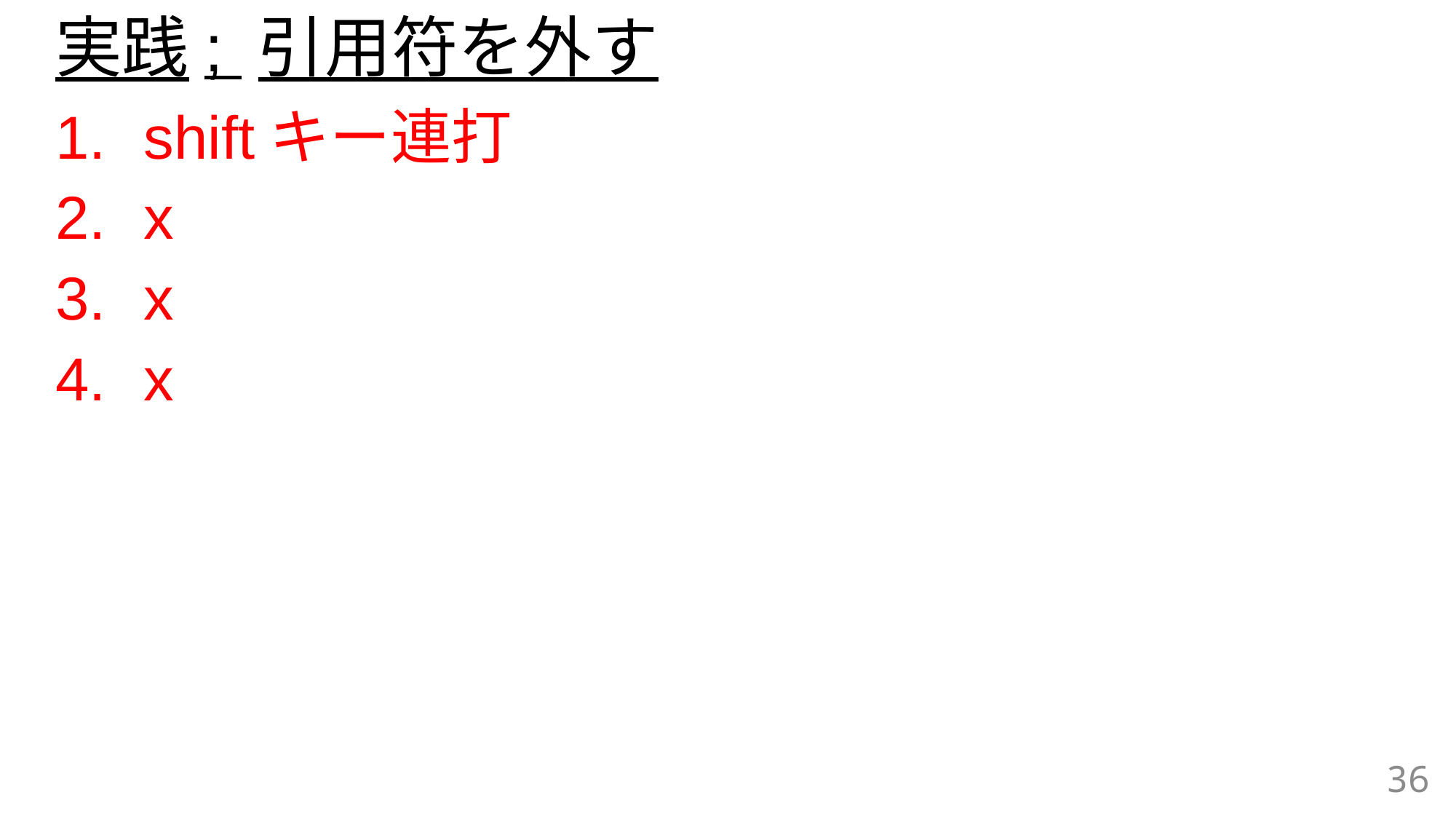

# 実践; 引用符を外す
shiftキー連打
x
x
x
36